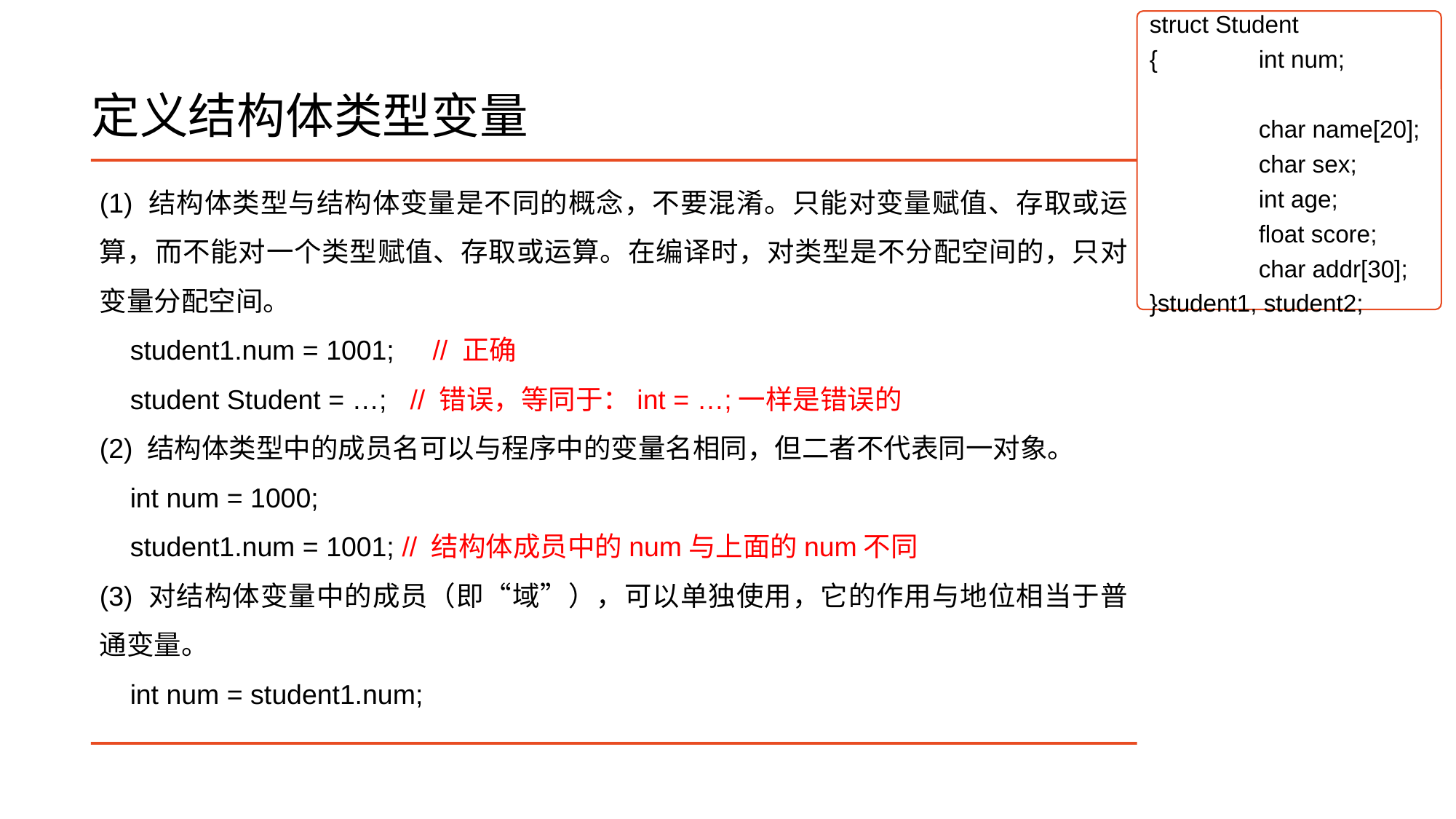

struct Student
{	int num;
	char name[20];
	char sex;
	int age;
	float score;
	char addr[30];
}student1, student2;
# 定义结构体类型变量
(1) 结构体类型与结构体变量是不同的概念，不要混淆。只能对变量赋值、存取或运算，而不能对一个类型赋值、存取或运算。在编译时，对类型是不分配空间的，只对变量分配空间。
    student1.num = 1001;     // 正确
    student Student = …;   // 错误，等同于：int = …;一样是错误的
(2) 结构体类型中的成员名可以与程序中的变量名相同，但二者不代表同一对象。
    int num = 1000;
    student1.num = 1001; // 结构体成员中的num与上面的num不同
(3) 对结构体变量中的成员（即“域”），可以单独使用，它的作用与地位相当于普通变量。
    int num = student1.num;